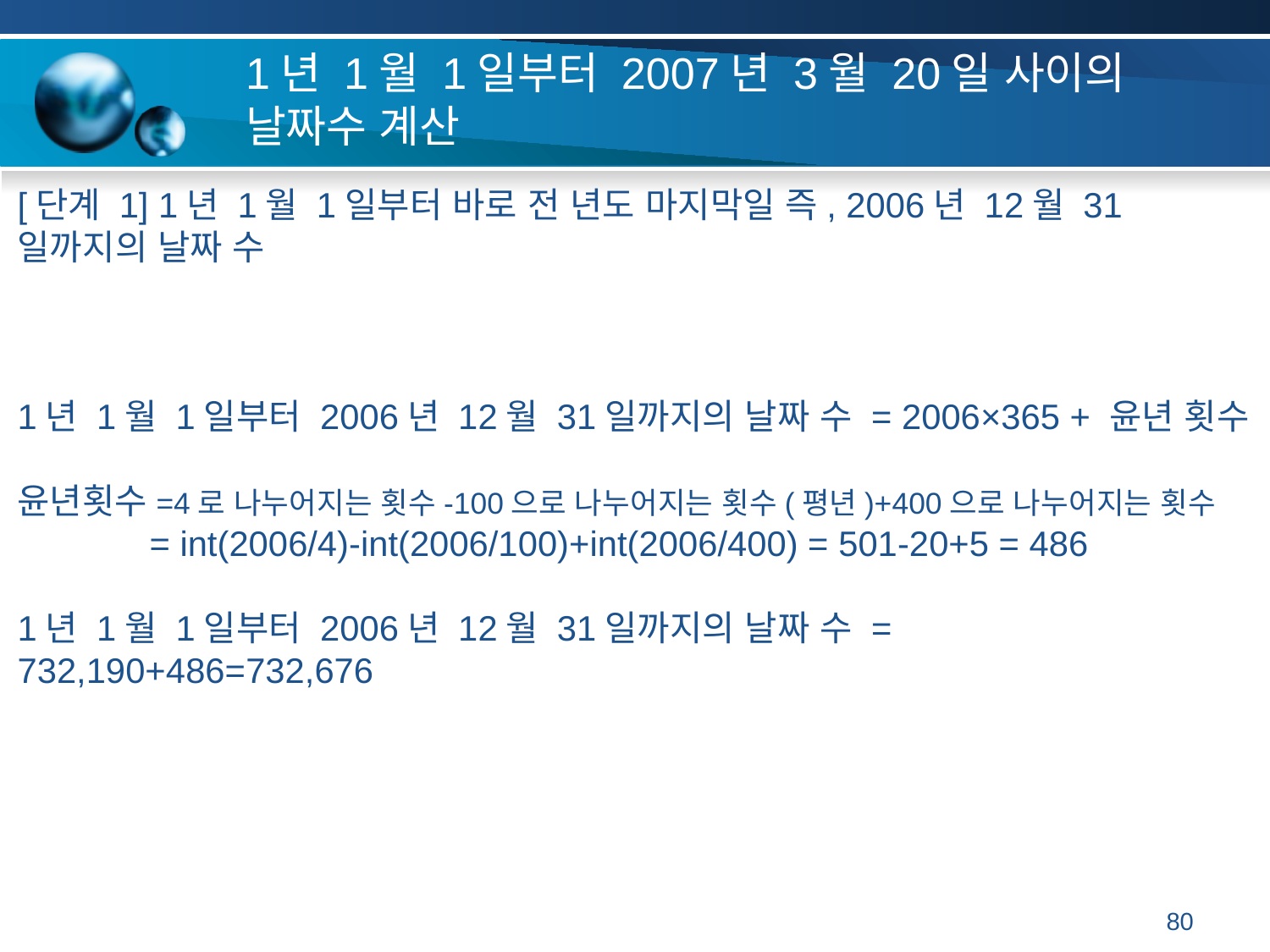

# 1년 1월 1일부터 2007년 3월 20일 사이의 날짜수 계산
[단계 1] 1년 1월 1일부터 바로 전 년도 마지막일 즉, 2006년 12월 31일까지의 날짜 수

1년 1월 1일부터 2006년 12월 31일까지의 날짜 수 = 2006×365 + 윤년 횟수

윤년횟수=4로 나누어지는 횟수-100으로 나누어지는 횟수(평년)+400으로 나누어지는 횟수
                = int(2006/4)-int(2006/100)+int(2006/400) = 501-20+5 = 486

1년 1월 1일부터 2006년 12월 31일까지의 날짜 수 = 732,190+486=732,676
80